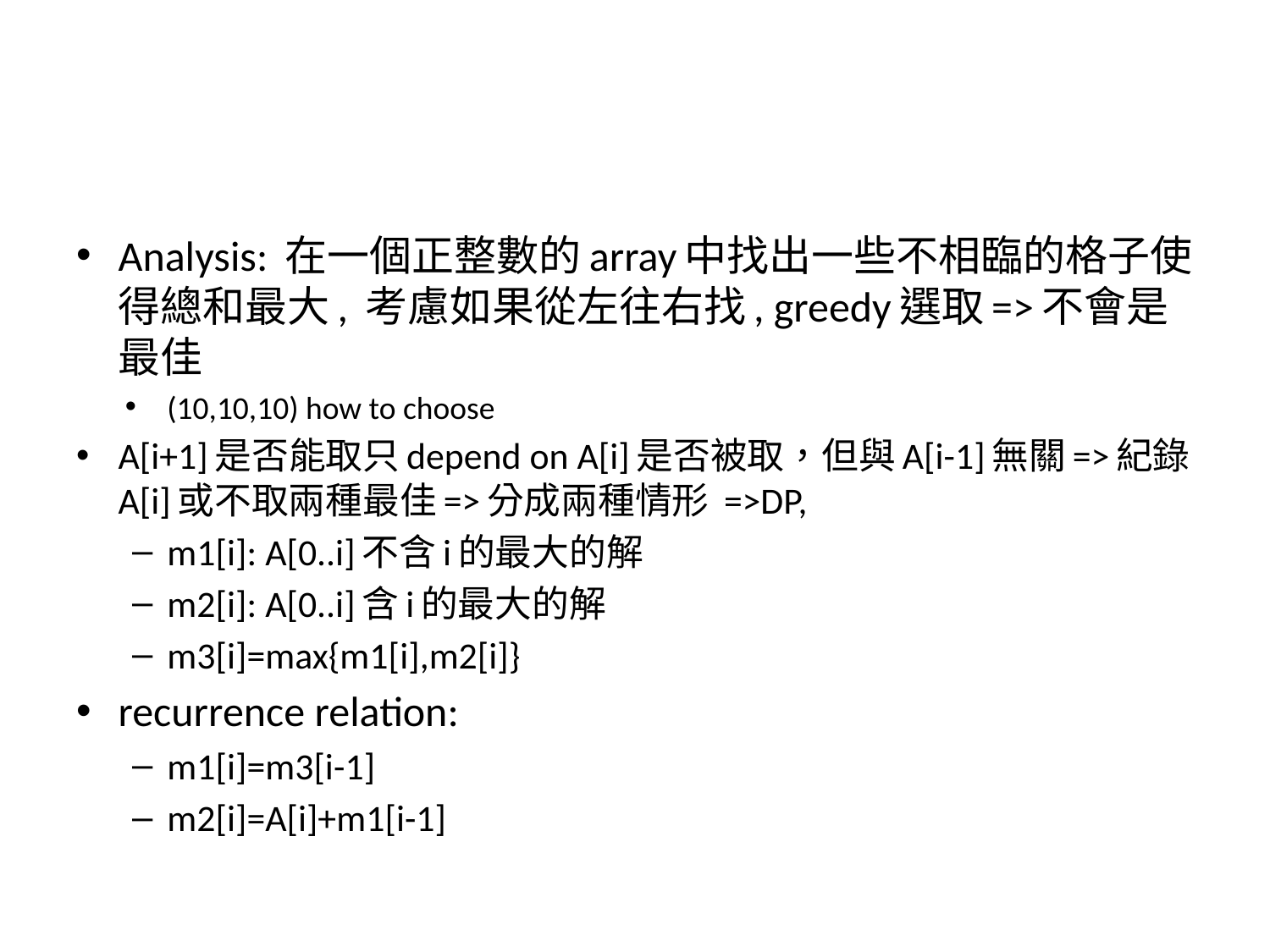

#
Analysis: 在一個正整數的array中找出一些不相臨的格子使得總和最大, 考慮如果從左往右找, greedy選取=>不會是最佳
(10,10,10) how to choose
A[i+1]是否能取只depend on A[i]是否被取，但與A[i-1]無關=>紀錄A[i]或不取兩種最佳=>分成兩種情形 =>DP,
m1[i]: A[0..i]不含i的最大的解
m2[i]: A[0..i]含i的最大的解
m3[i]=max{m1[i],m2[i]}
recurrence relation:
m1[i]=m3[i-1]
m2[i]=A[i]+m1[i-1]